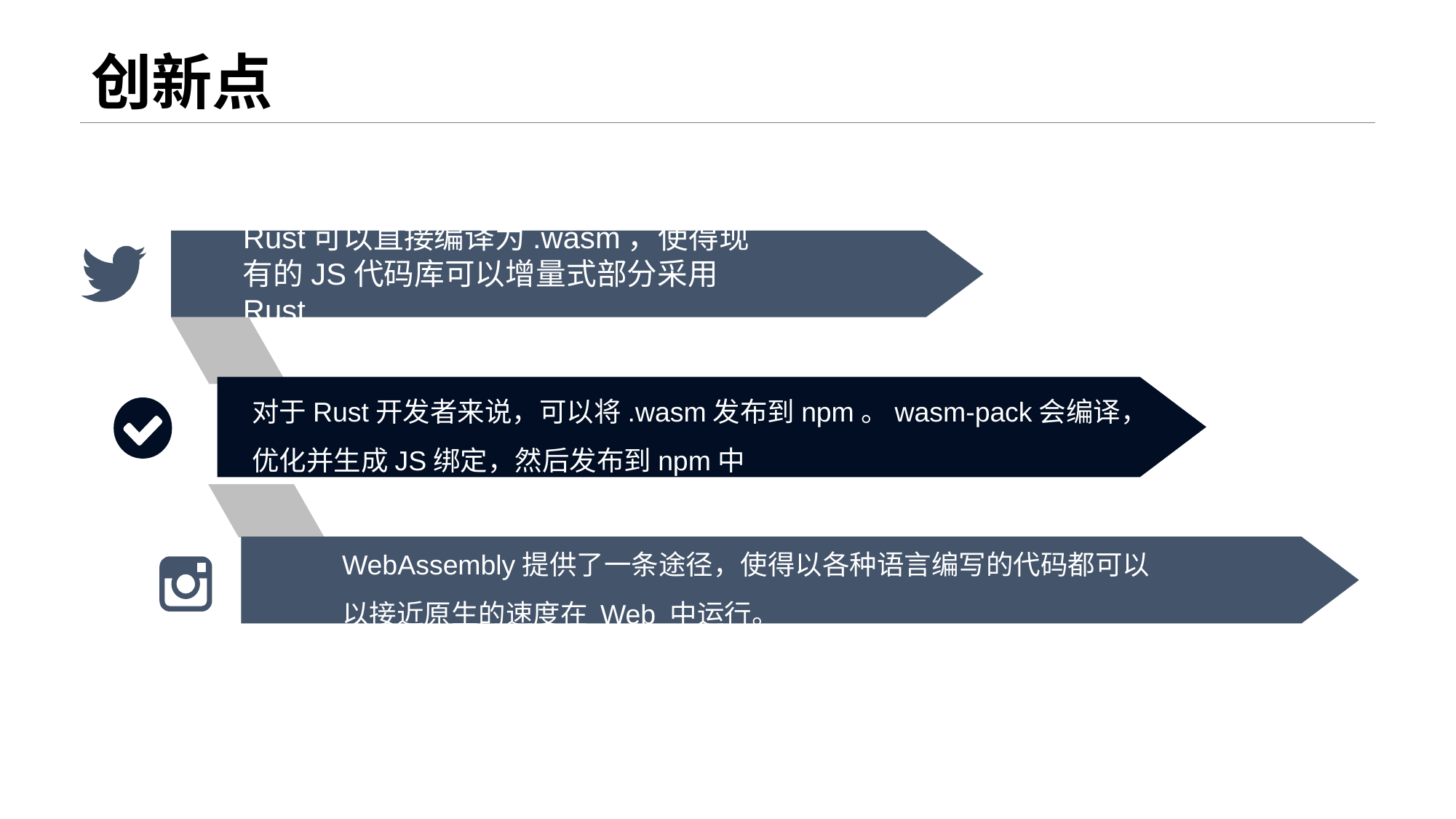

# 创新点

Rust可以直接编译为.wasm，使得现有的JS代码库可以增量式部分采用Rust

对于Rust开发者来说，可以将.wasm发布到npm。wasm-pack会编译，优化并生成JS绑定，然后发布到npm中

WebAssembly提供了一条途径，使得以各种语言编写的代码都可以以接近原生的速度在 Web 中运行。

12